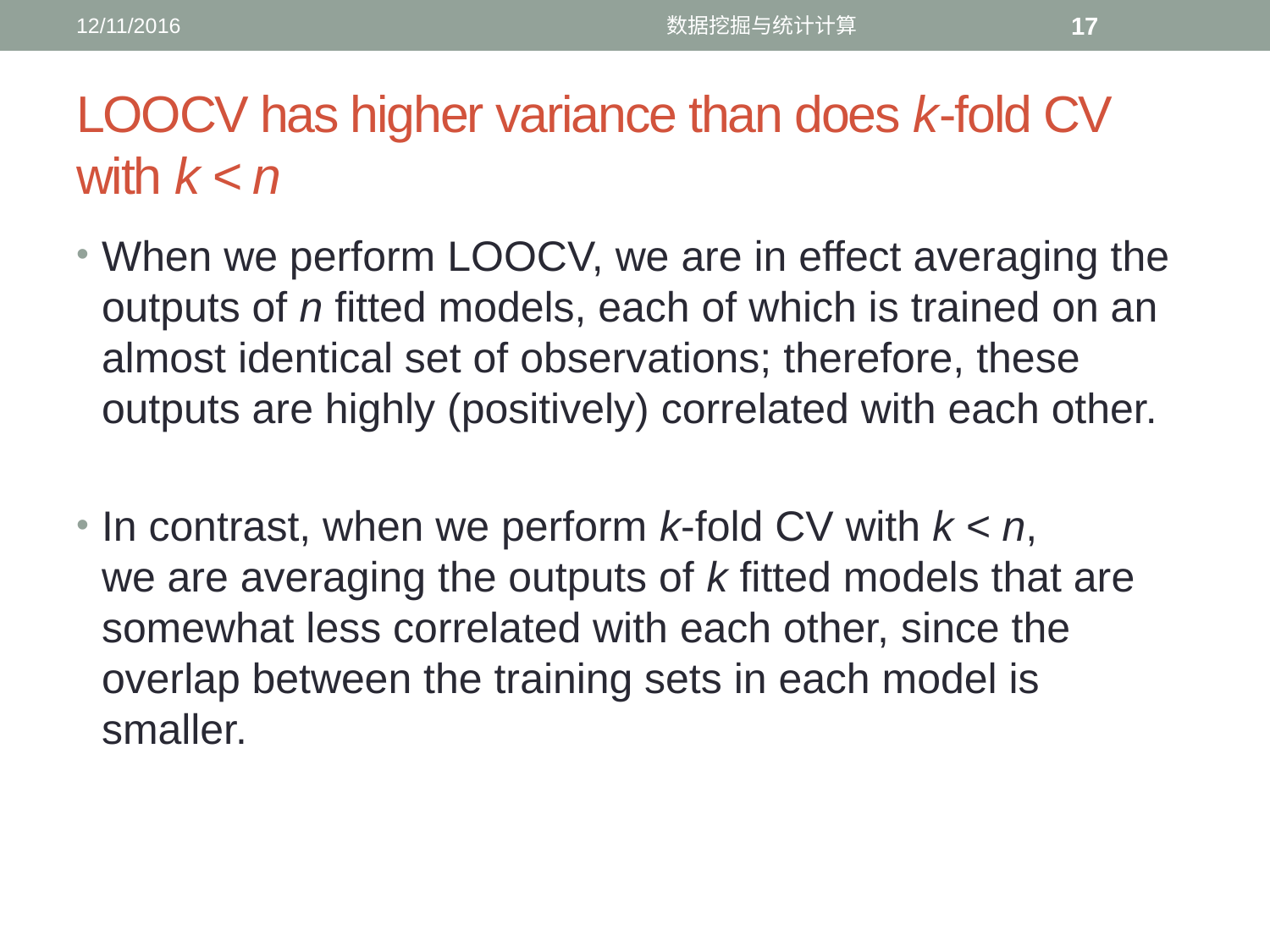

12/11/2016
数据挖掘与统计计算
17
# LOOCV has higher variance than does k-fold CV with k < n
When we perform LOOCV, we are in effect averaging the
outputs of n fitted models, each of which is trained on an almost identical set of observations; therefore, these outputs are highly (positively) correlated with each other.

In contrast, when we perform k-fold CV with k < n,
we are averaging the outputs of k fitted models that are somewhat less correlated with each other, since the overlap between the training sets in each model is smaller.